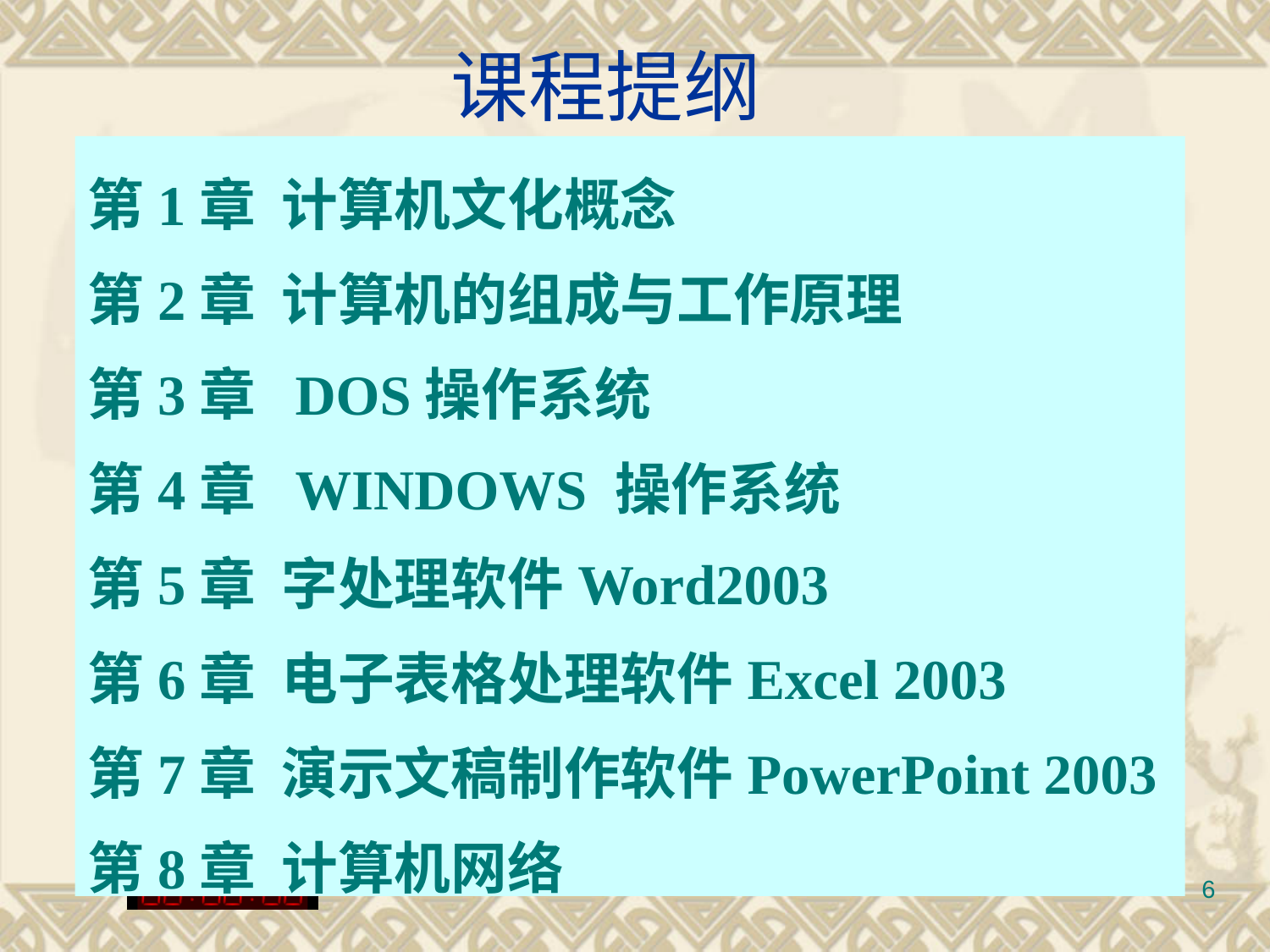

# 课程提纲
第1章  计算机文化概念
第2章  计算机的组成与工作原理
第3章  DOS操作系统
第4章  WINDOWS 操作系统
第5章  字处理软件Word2003
第6章  电子表格处理软件Excel 2003
第7章  演示文稿制作软件PowerPoint 2003
第8章  计算机网络
6